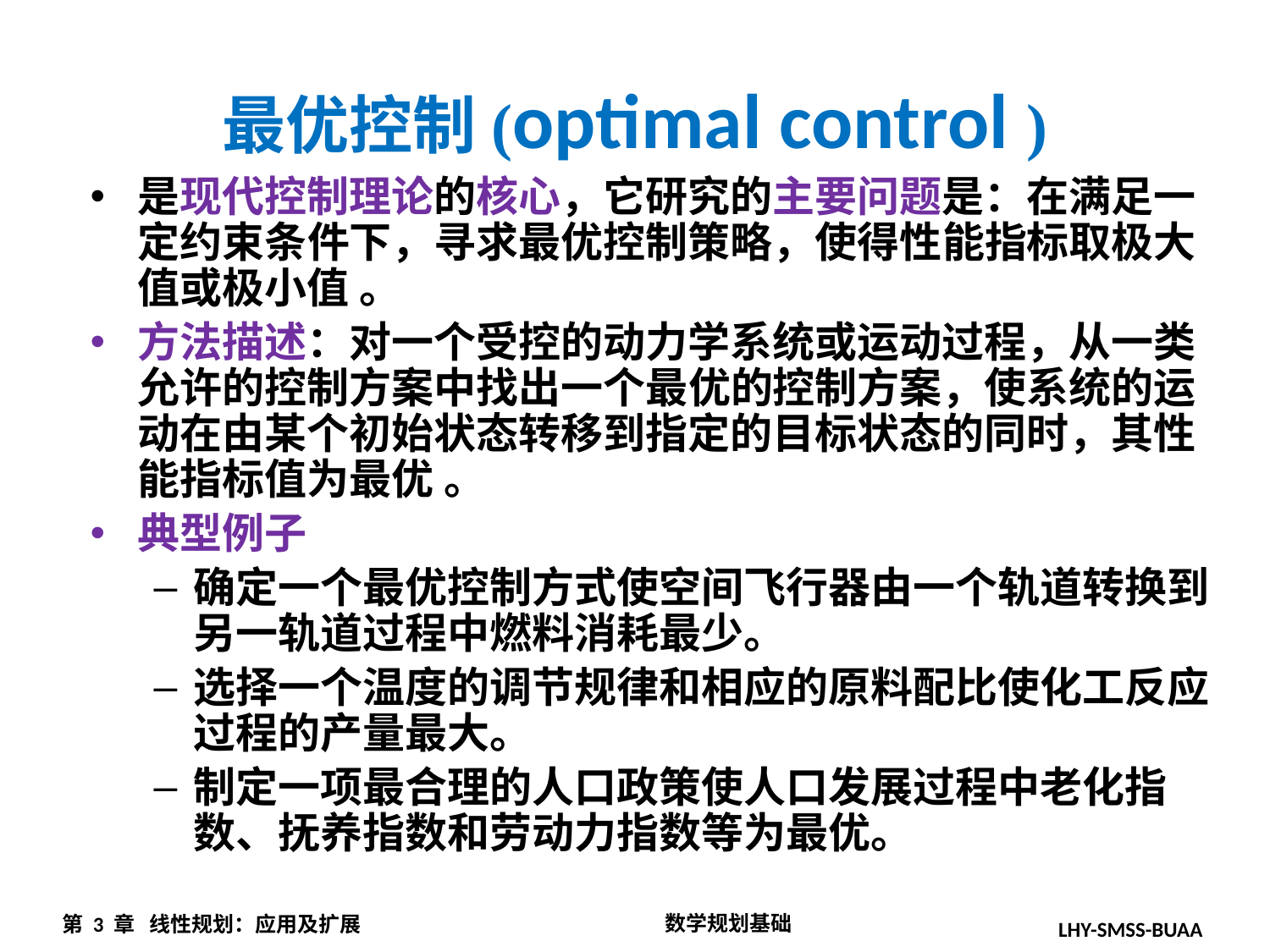

# 最优控制(optimal control )
是现代控制理论的核心，它研究的主要问题是：在满足一定约束条件下，寻求最优控制策略，使得性能指标取极大值或极小值 。
方法描述：对一个受控的动力学系统或运动过程，从一类允许的控制方案中找出一个最优的控制方案，使系统的运动在由某个初始状态转移到指定的目标状态的同时，其性能指标值为最优 。
典型例子
确定一个最优控制方式使空间飞行器由一个轨道转换到另一轨道过程中燃料消耗最少。
选择一个温度的调节规律和相应的原料配比使化工反应过程的产量最大。
制定一项最合理的人口政策使人口发展过程中老化指数、抚养指数和劳动力指数等为最优。